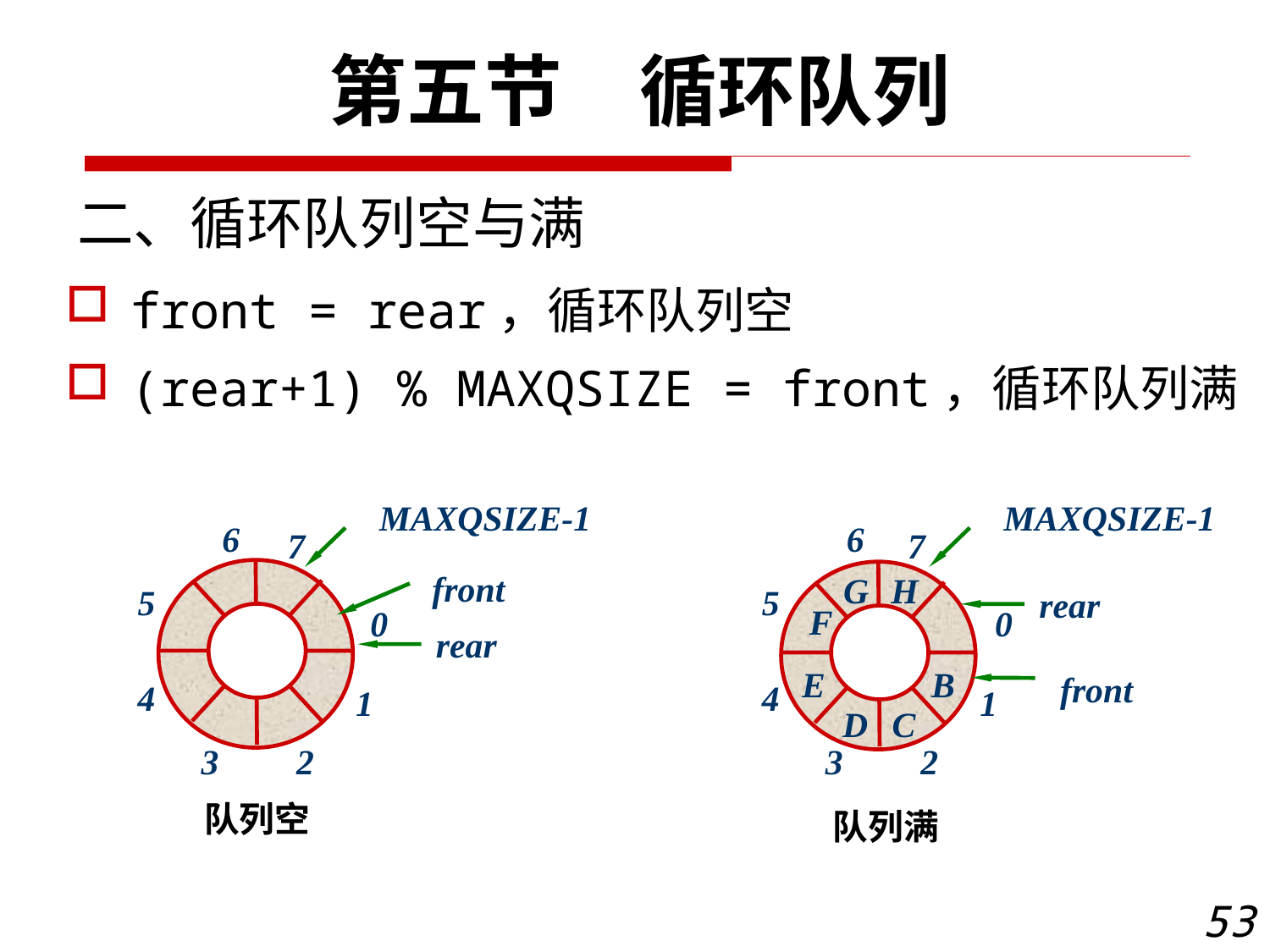

第五节　循环队列
二、循环队列空与满
front = rear，循环队列空
(rear+1) % MAXQSIZE = front，循环队列满
 MAXQSIZE-1
6

C

front

5

0

rear

4
1

3
2
队列空
7
 MAXQSIZE-1
6

C

G
H

F

E
B
D
C
5
rear
0

front
4

1
3
2
7
队列满
53